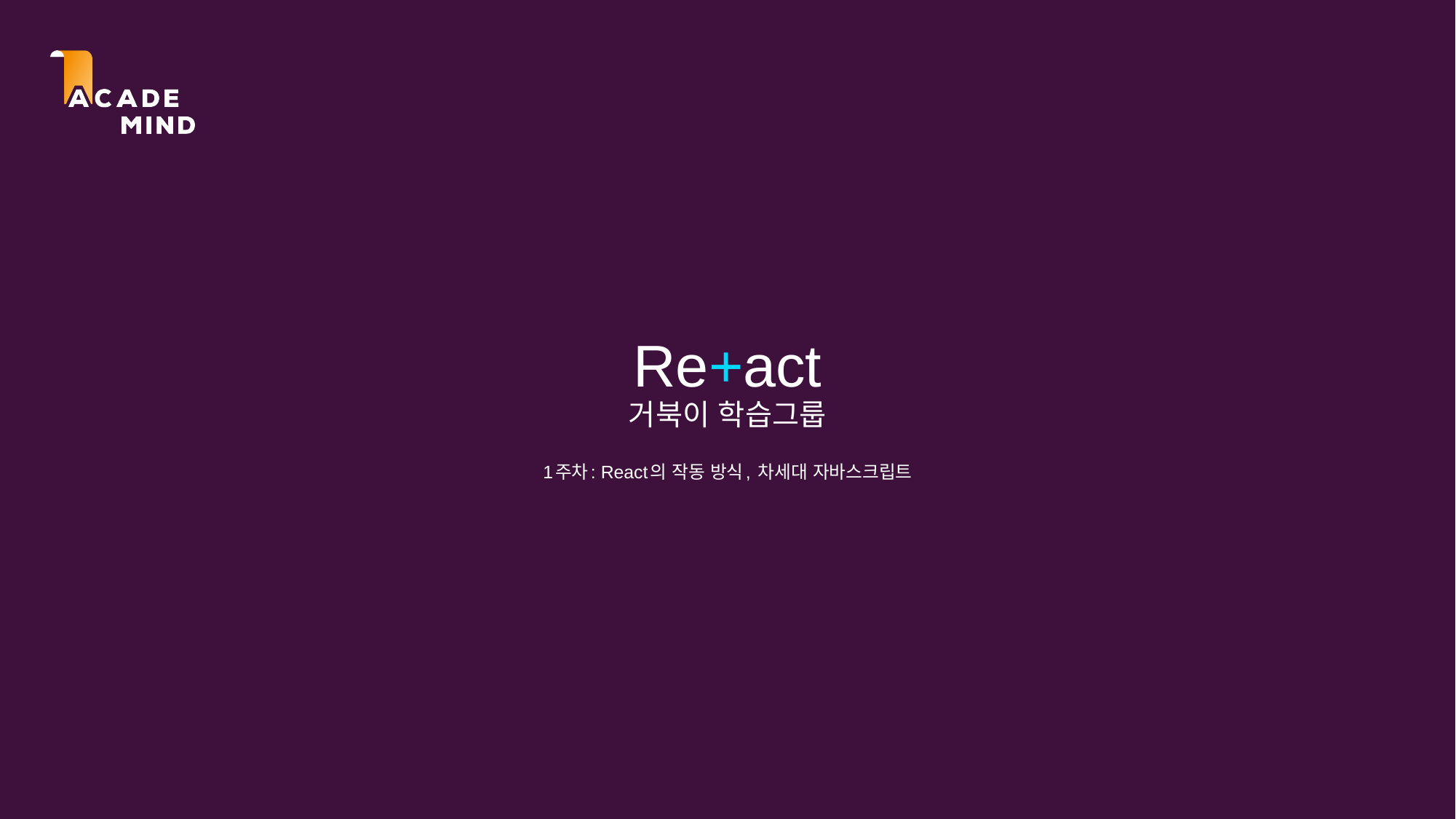

# Re+act 거북이 학습그룹 1주차: React의 작동 방식, 차세대 자바스크립트